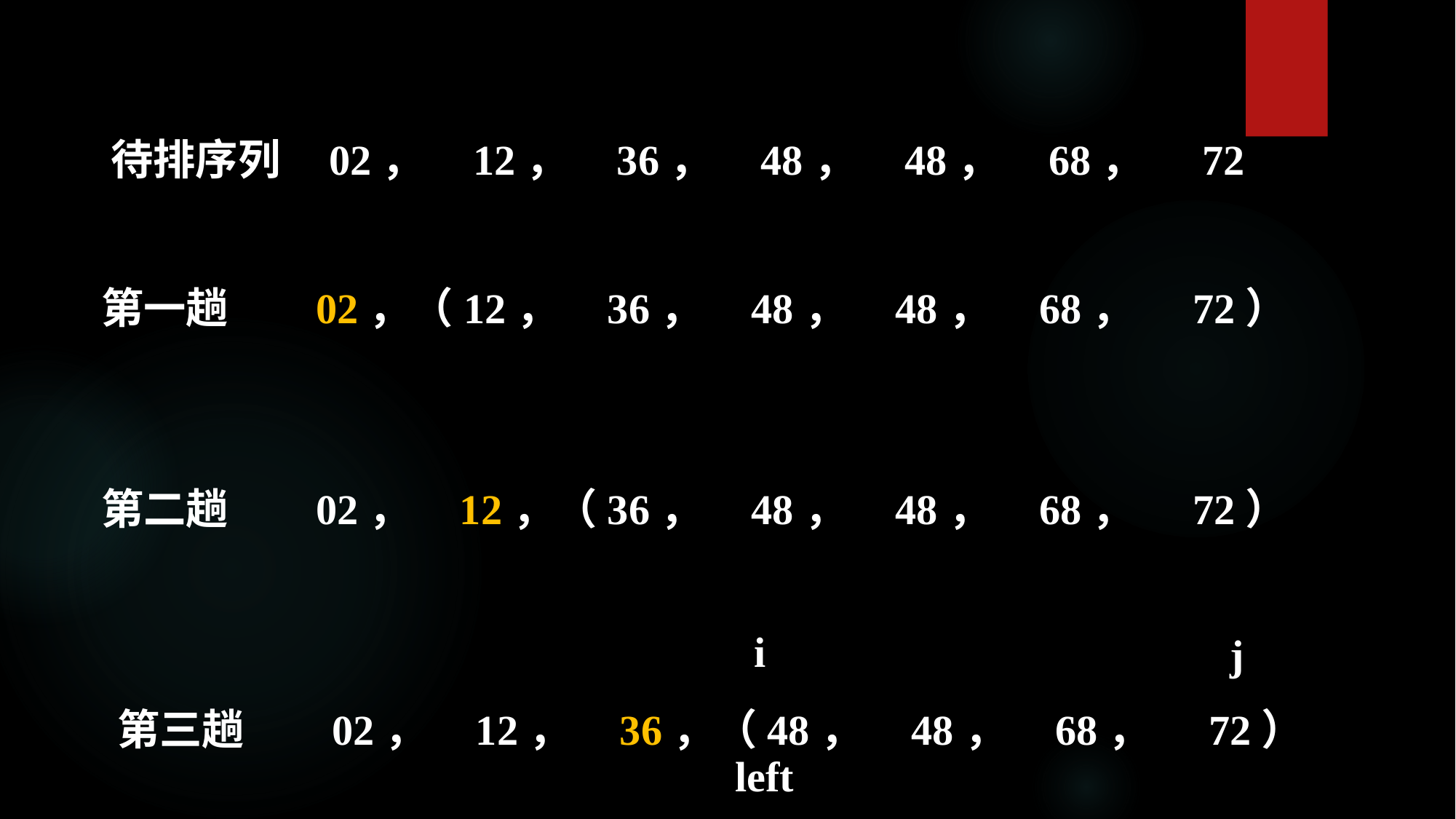

待排序列    02，    12，    36，    48，    48，    68，     72
第一趟        02，（12，    36，    48，    48，    68，     72）
第二趟        02，    12，（36，    48，    48，    68，     72）
i
j
第三趟        02，    12，    36，（48，    48，    68，     72）
left